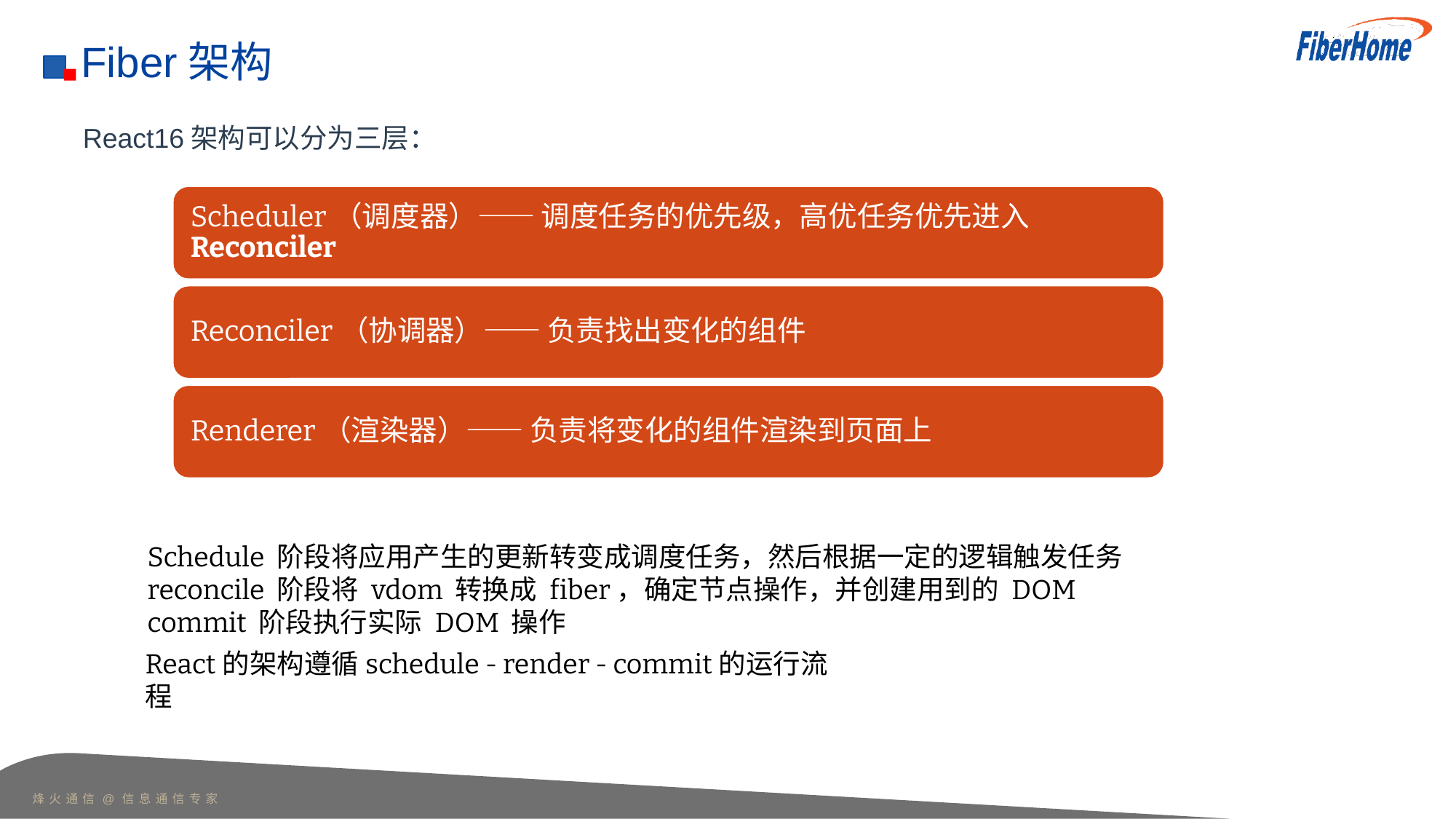

Fiber架构
React16架构可以分为三层：
Scheduler（调度器）—— 调度任务的优先级，高优任务优先进入Reconciler
Reconciler（协调器）—— 负责找出变化的组件
Renderer（渲染器）—— 负责将变化的组件渲染到页面上
Schedule 阶段将应用产生的更新转变成调度任务，然后根据一定的逻辑触发任务
reconcile 阶段将 vdom 转换成 fiber，确定节点操作，并创建用到的 DOM
commit 阶段执行实际 DOM 操作

React的架构遵循schedule - render - commit的运行流程